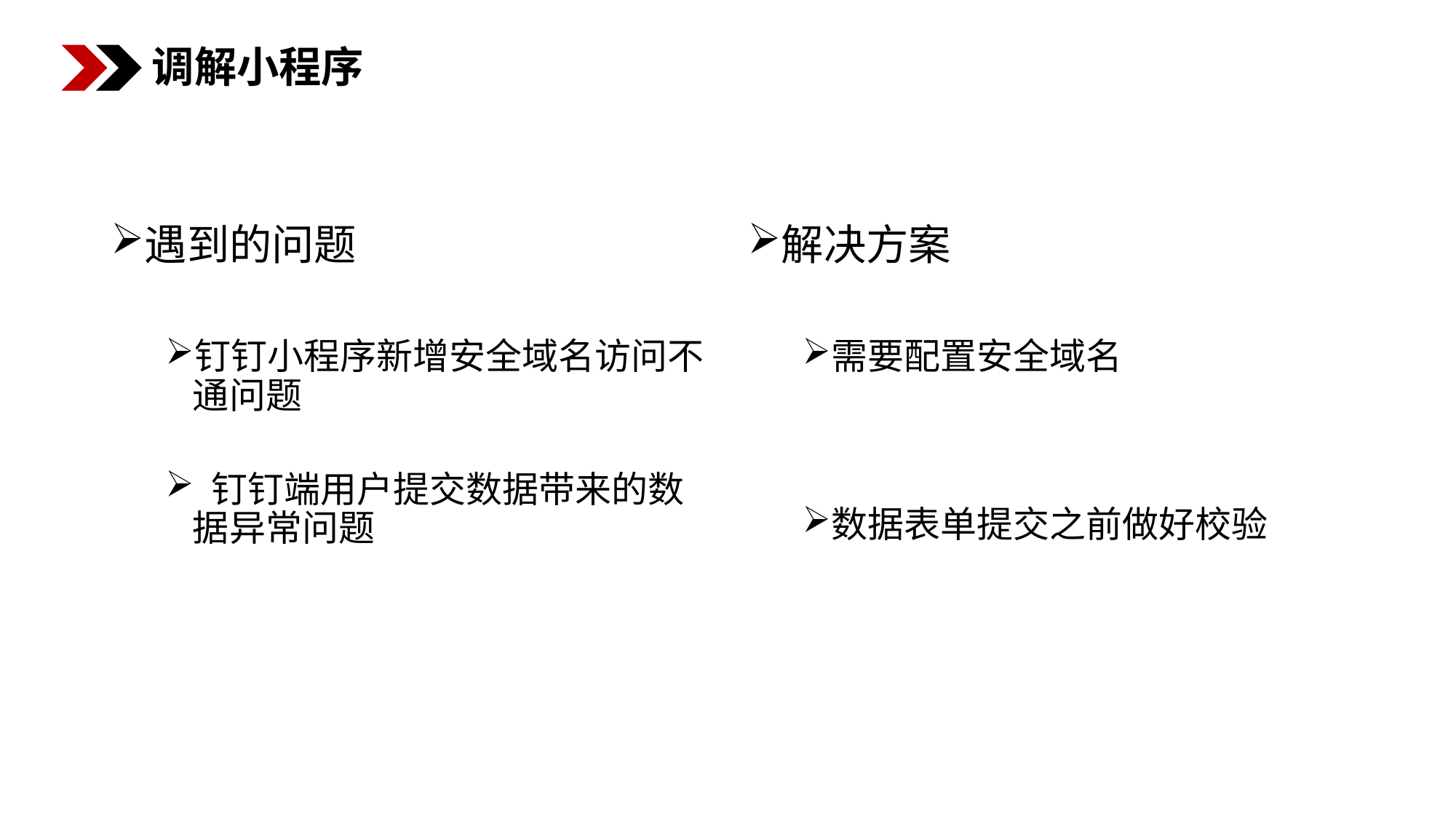

调解小程序

遇到的问题

钉钉小程序新增安全域名访问不通问题

 钉钉端用户提交数据带来的数据异常问题
解决方案

需要配置安全域名

数据表单提交之前做好校验